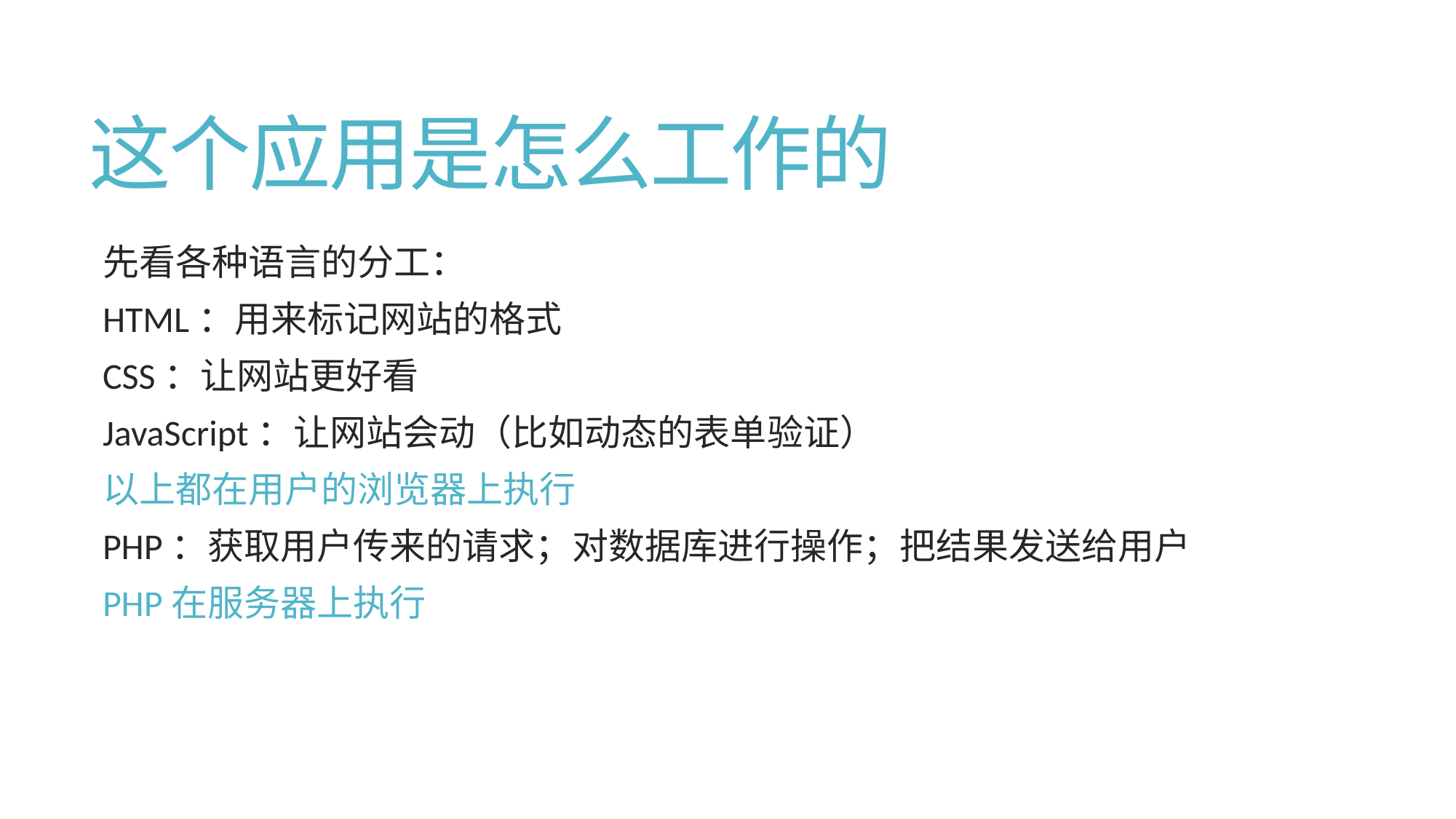

# 这个应用是怎么工作的
先看各种语言的分工：
HTML：用来标记网站的格式
CSS：让网站更好看
JavaScript：让网站会动（比如动态的表单验证）
以上都在用户的浏览器上执行
PHP：获取用户传来的请求；对数据库进行操作；把结果发送给用户
PHP在服务器上执行